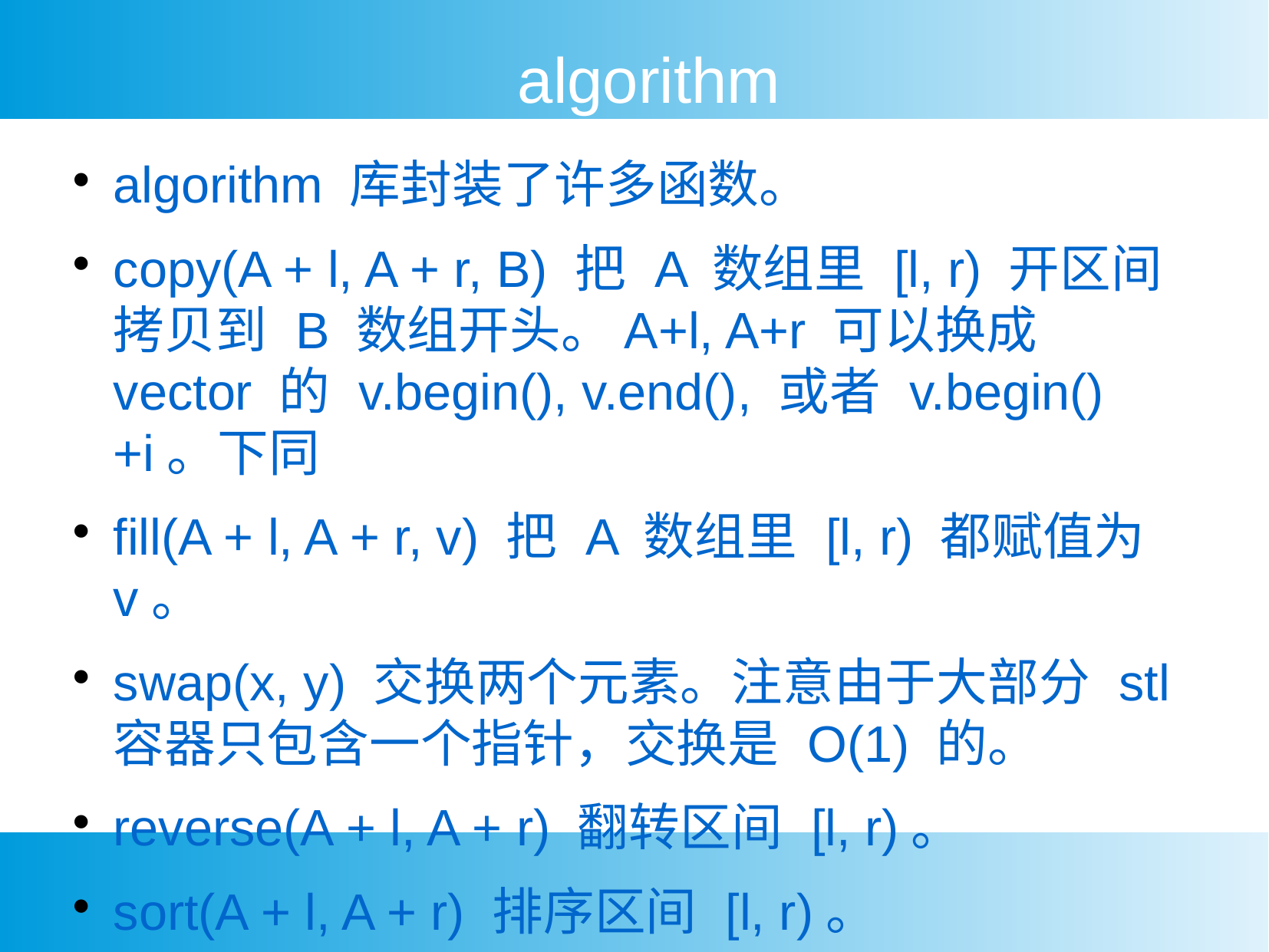

algorithm
algorithm 库封装了许多函数。
copy(A + l, A + r, B) 把 A 数组里 [l, r) 开区间拷贝到 B 数组开头。A+l, A+r 可以换成 vector 的 v.begin(), v.end(), 或者 v.begin()+i。下同
fill(A + l, A + r, v) 把 A 数组里 [l, r) 都赋值为 v。
swap(x, y) 交换两个元素。注意由于大部分 stl 容器只包含一个指针，交换是 O(1) 的。
reverse(A + l, A + r) 翻转区间 [l, r)。
sort(A + l, A + r) 排序区间 [l, r)。